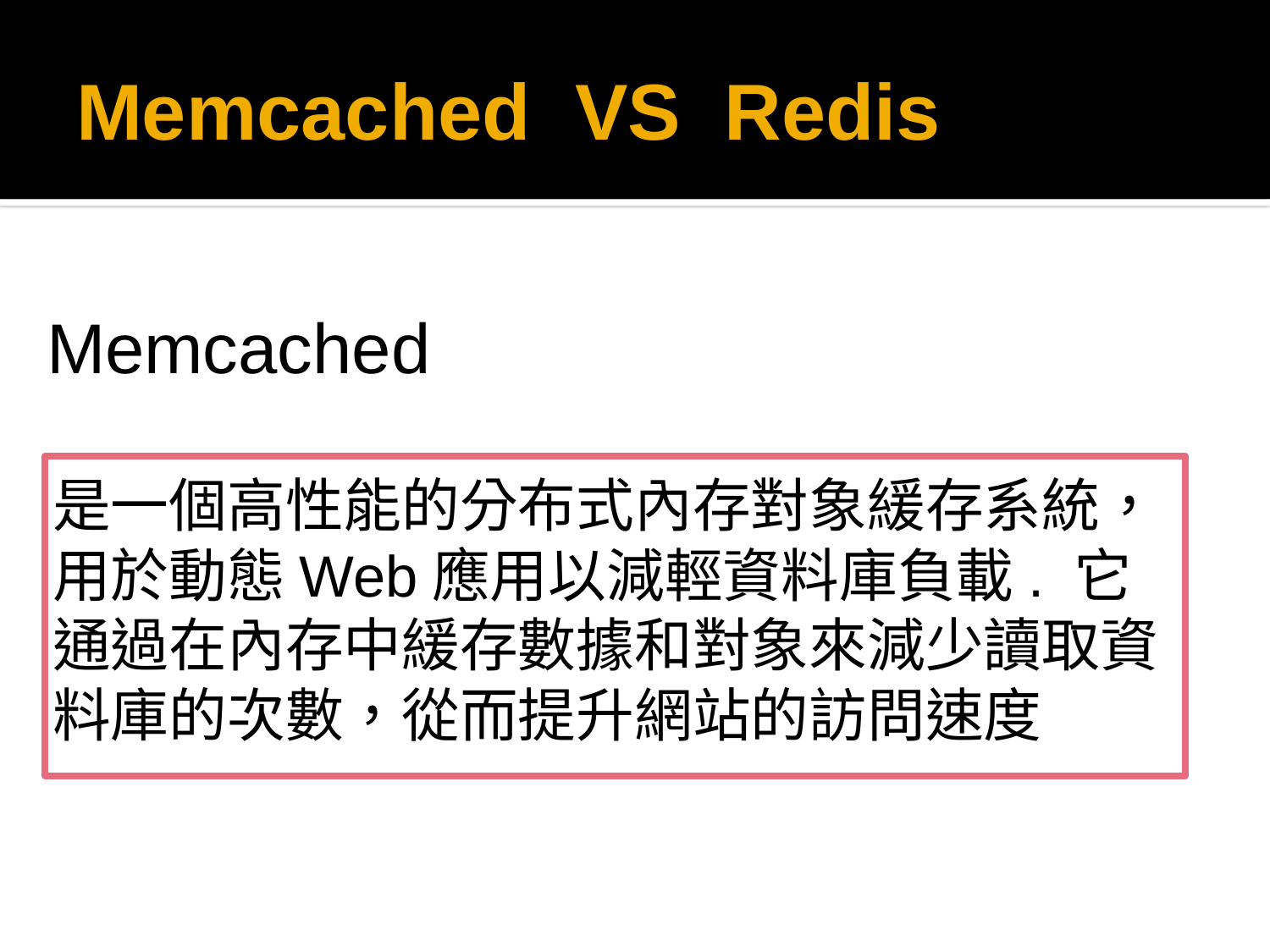

# Memcached  VS  Redis
Memcached
是一個高性能的分布式內存對象緩存系統，用於動態Web應用以減輕資料庫負載. 它通過在內存中緩存數據和對象來減少讀取資料庫的次數，從而提升網站的訪問速度